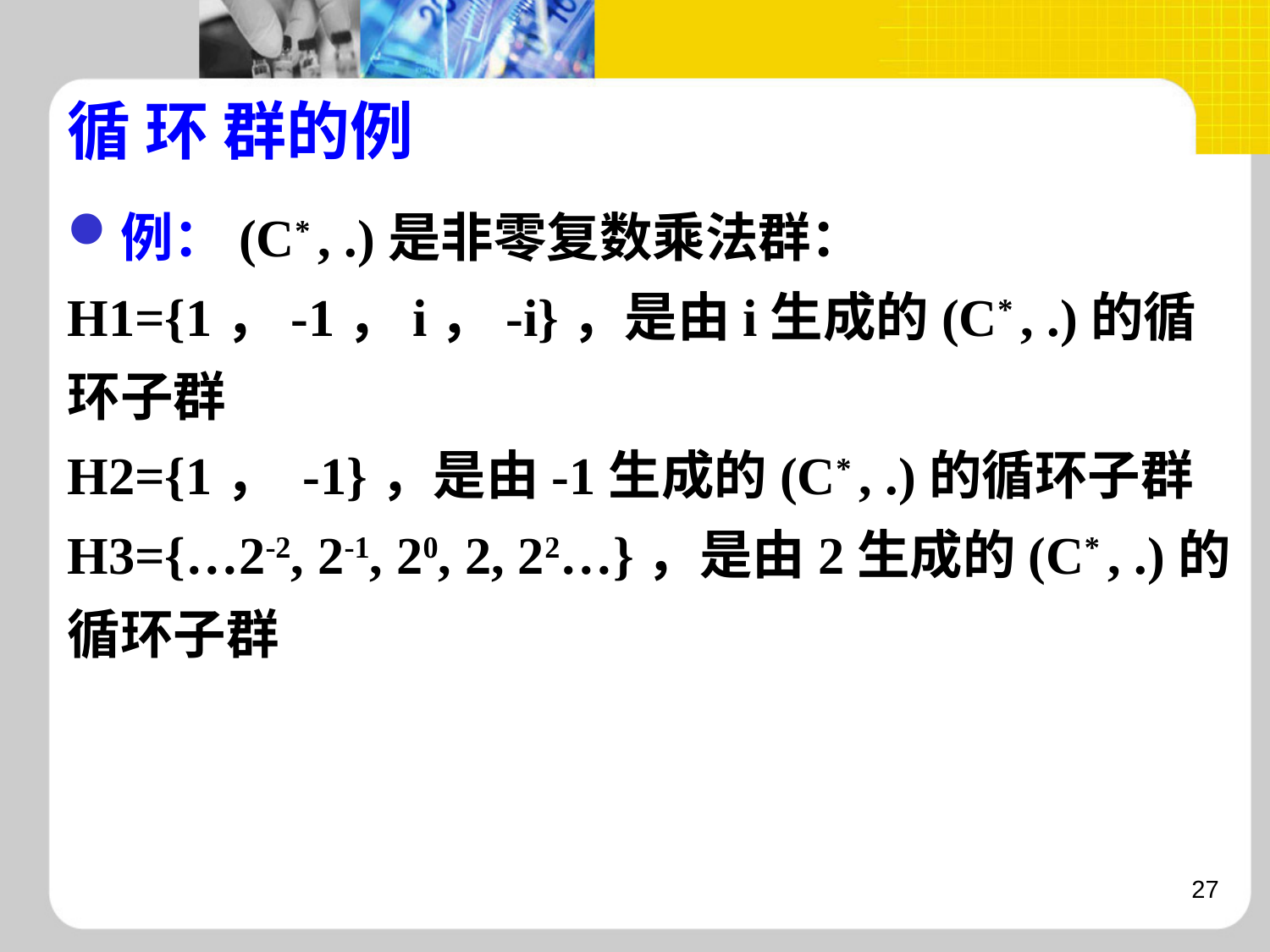

# 循 环 群的例
例：(C* , .)是非零复数乘法群：
H1={1，-1，i，-i}，是由i生成的(C* , .)的循环子群
H2={1， -1}，是由-1生成的(C* , .)的循环子群
H3={…2-2, 2-1, 20, 2, 22…}，是由2生成的(C* , .)的循环子群

27